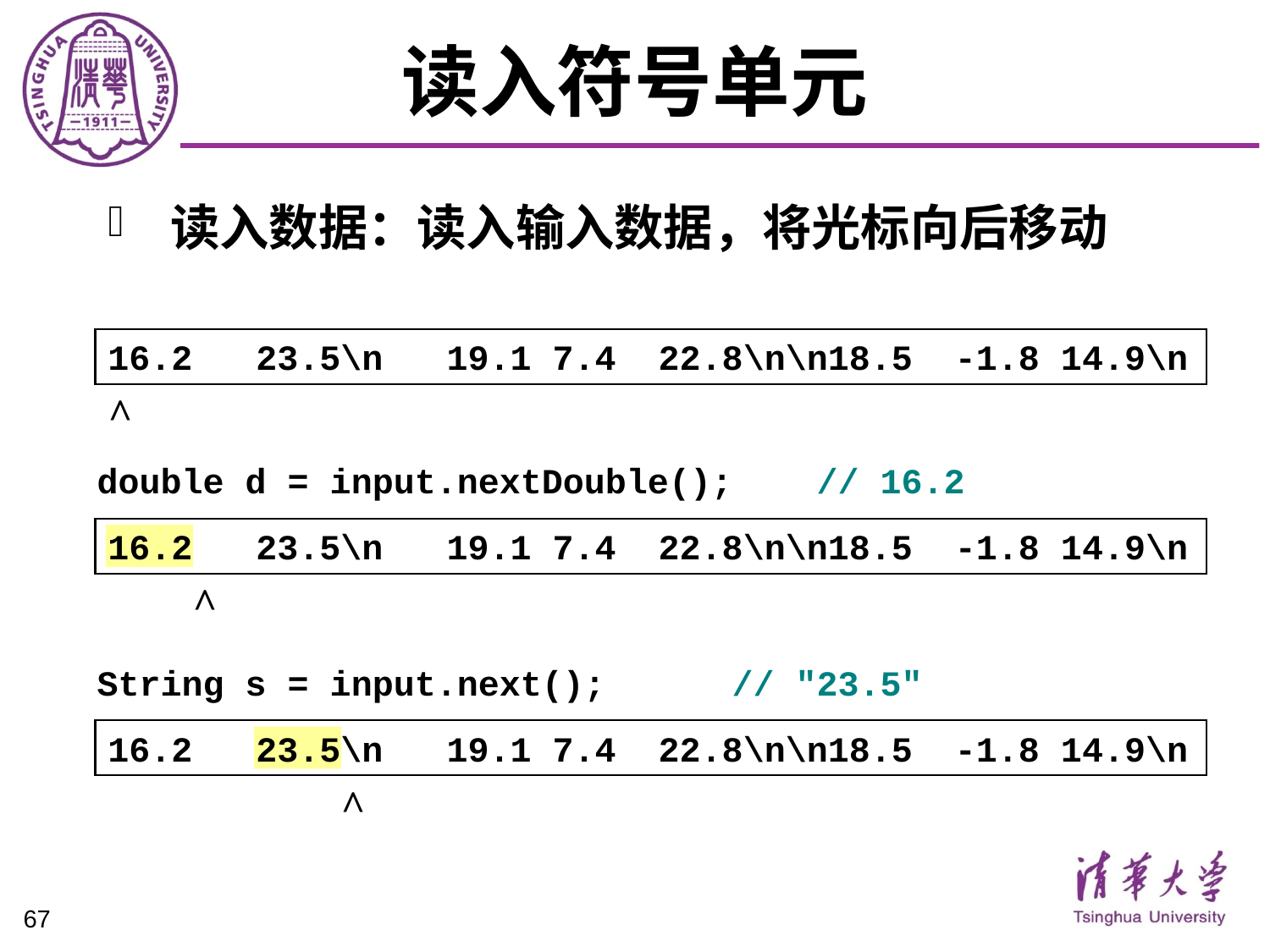

# 读入符号单元
读入数据：读入输入数据，将光标向后移动
16.2   23.5\n   19.1 7.4  22.8\n\n18.5  -1.8 14.9\n
^
double d = input.nextDouble();    // 16.2
16.2   23.5\n   19.1 7.4  22.8\n\n18.5  -1.8 14.9\n

^
String s = input.next();    	// "23.5"
16.2   23.5\n   19.1 7.4  22.8\n\n18.5  -1.8 14.9\n

^
67